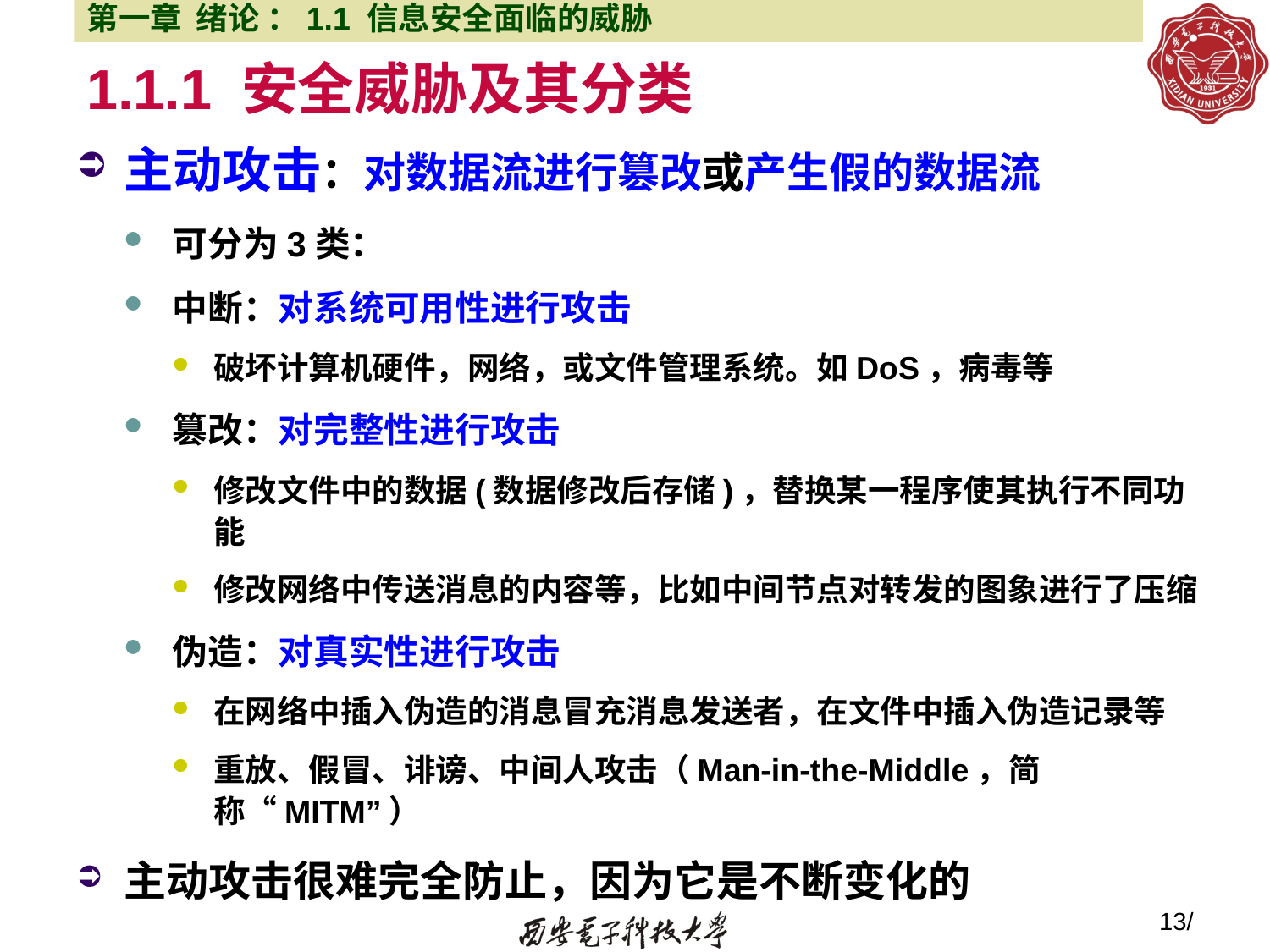

第一章  绪论 ：1.1 信息安全面临的威胁
# 1.1.1 安全威胁及其分类
主动攻击：对数据流进行篡改或产生假的数据流
可分为3类：
中断：对系统可用性进行攻击
破坏计算机硬件，网络，或文件管理系统。如DoS，病毒等
篡改：对完整性进行攻击
修改文件中的数据(数据修改后存储)，替换某一程序使其执行不同功能
修改网络中传送消息的内容等，比如中间节点对转发的图象进行了压缩
伪造：对真实性进行攻击
在网络中插入伪造的消息冒充消息发送者，在文件中插入伪造记录等
重放、假冒、诽谤、中间人攻击（Man-in-the-Middle，简称“MITM”）
主动攻击很难完全防止，因为它是不断变化的
13/